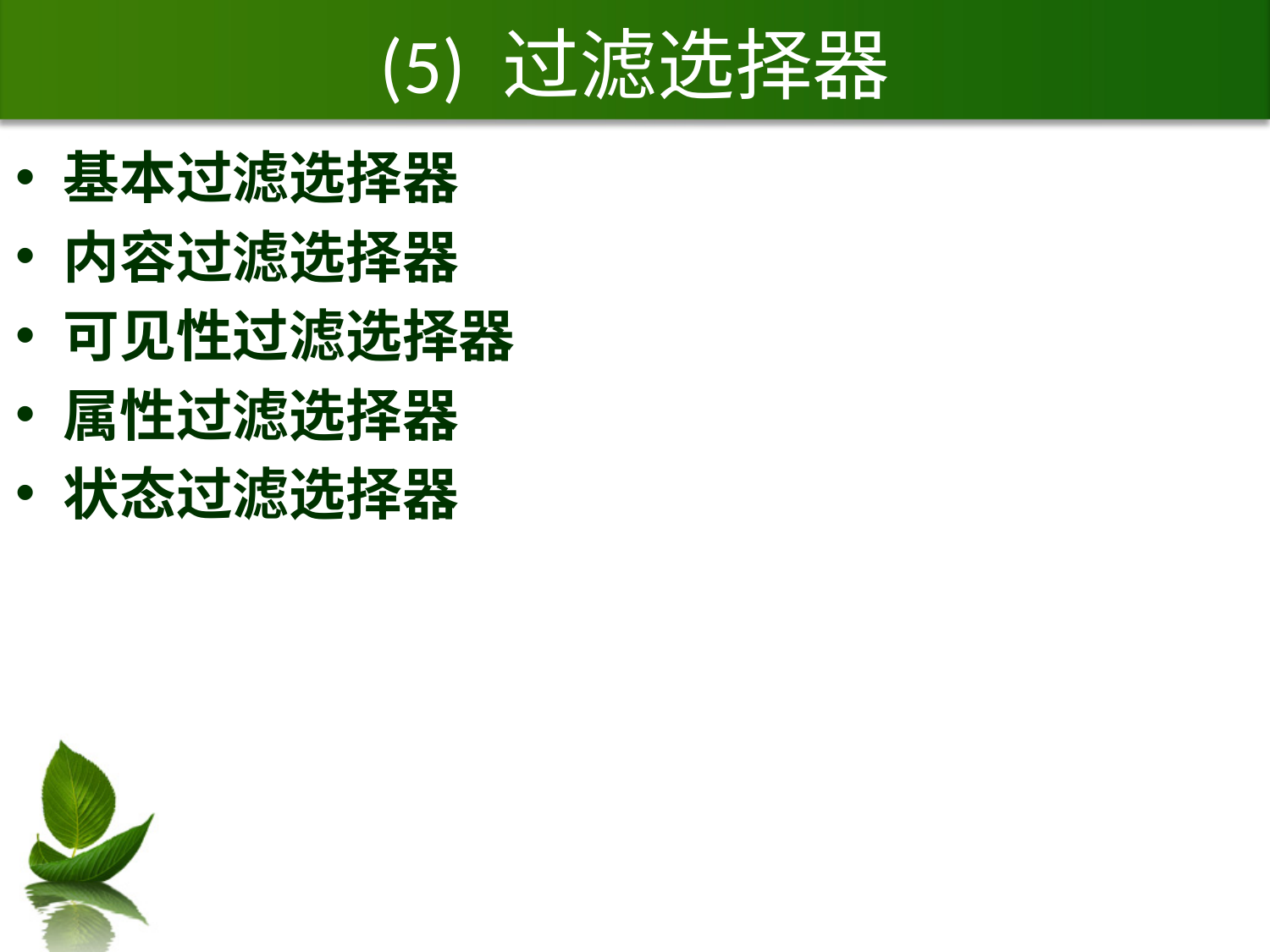

# (5) 过滤选择器
基本过滤选择器
内容过滤选择器
可见性过滤选择器
属性过滤选择器
状态过滤选择器